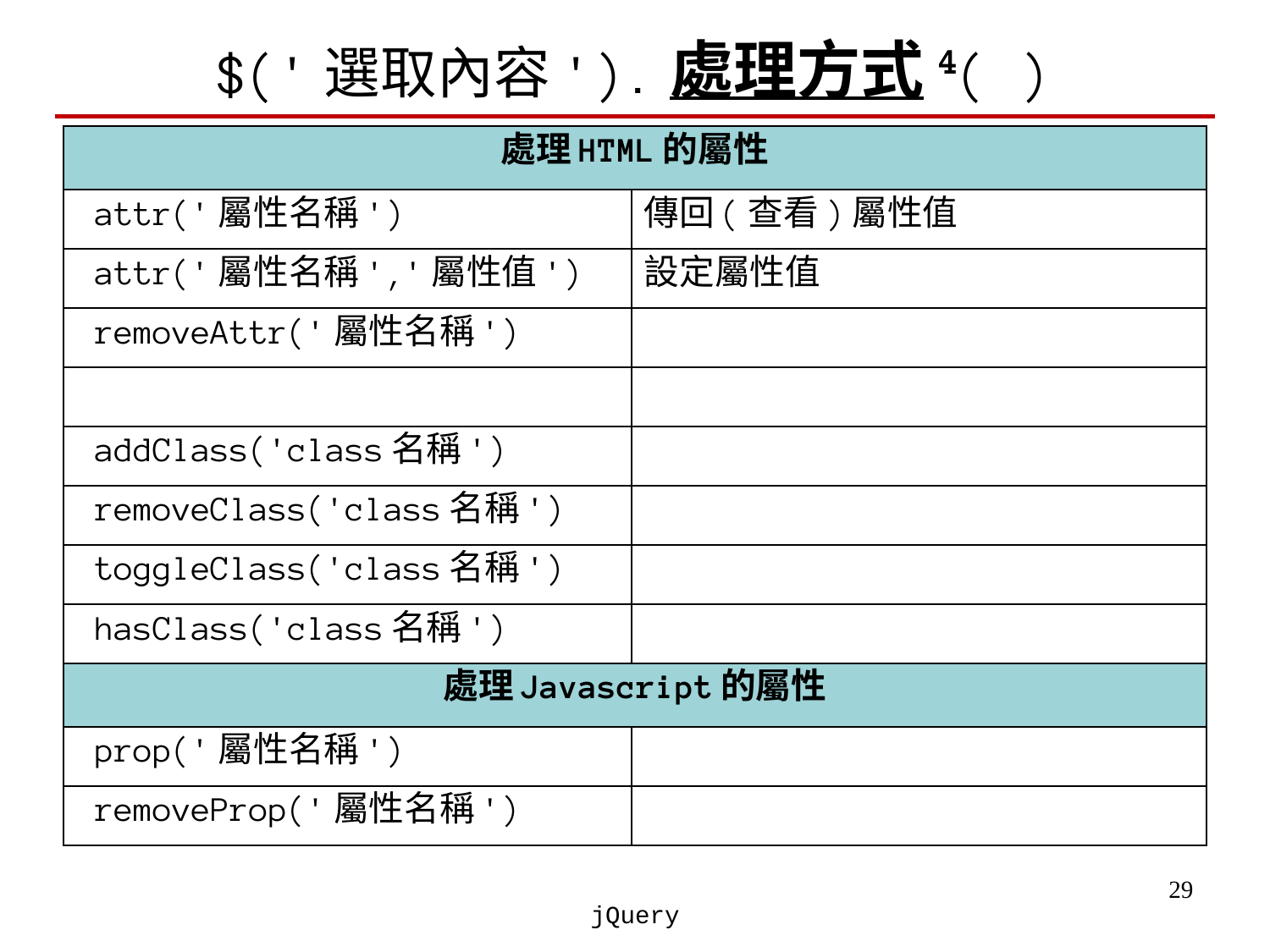

# $('選取內容').處理方式4( )
| 處理HTML的屬性 |  |
| --- | --- |
| attr('屬性名稱') | 傳回(查看)屬性值 |
| attr('屬性名稱','屬性值') | 設定屬性值 |
| removeAttr('屬性名稱') |  |
|  |  |
| addClass('class名稱') |  |
| removeClass('class名稱') |  |
| toggleClass('class名稱') |  |
| hasClass('class名稱') |  |
| 處理Javascript的屬性 |  |
| prop('屬性名稱') |  |
| removeProp('屬性名稱') |  |
29
jQuery